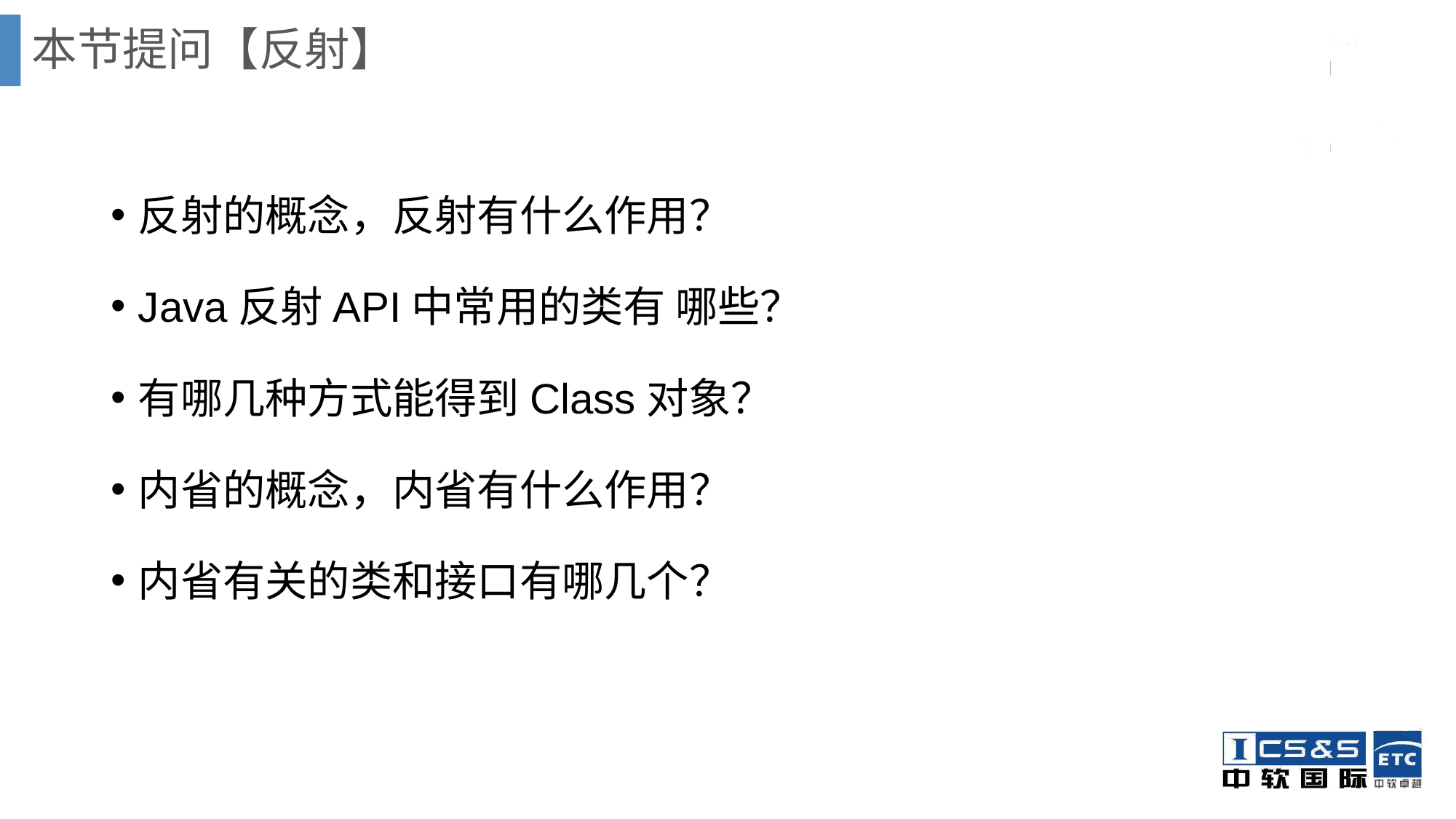

# 本节提问【反射】
反射的概念，反射有什么作用？
Java反射API中常用的类有 哪些？
有哪几种方式能得到Class对象？
内省的概念，内省有什么作用？
内省有关的类和接口有哪几个？